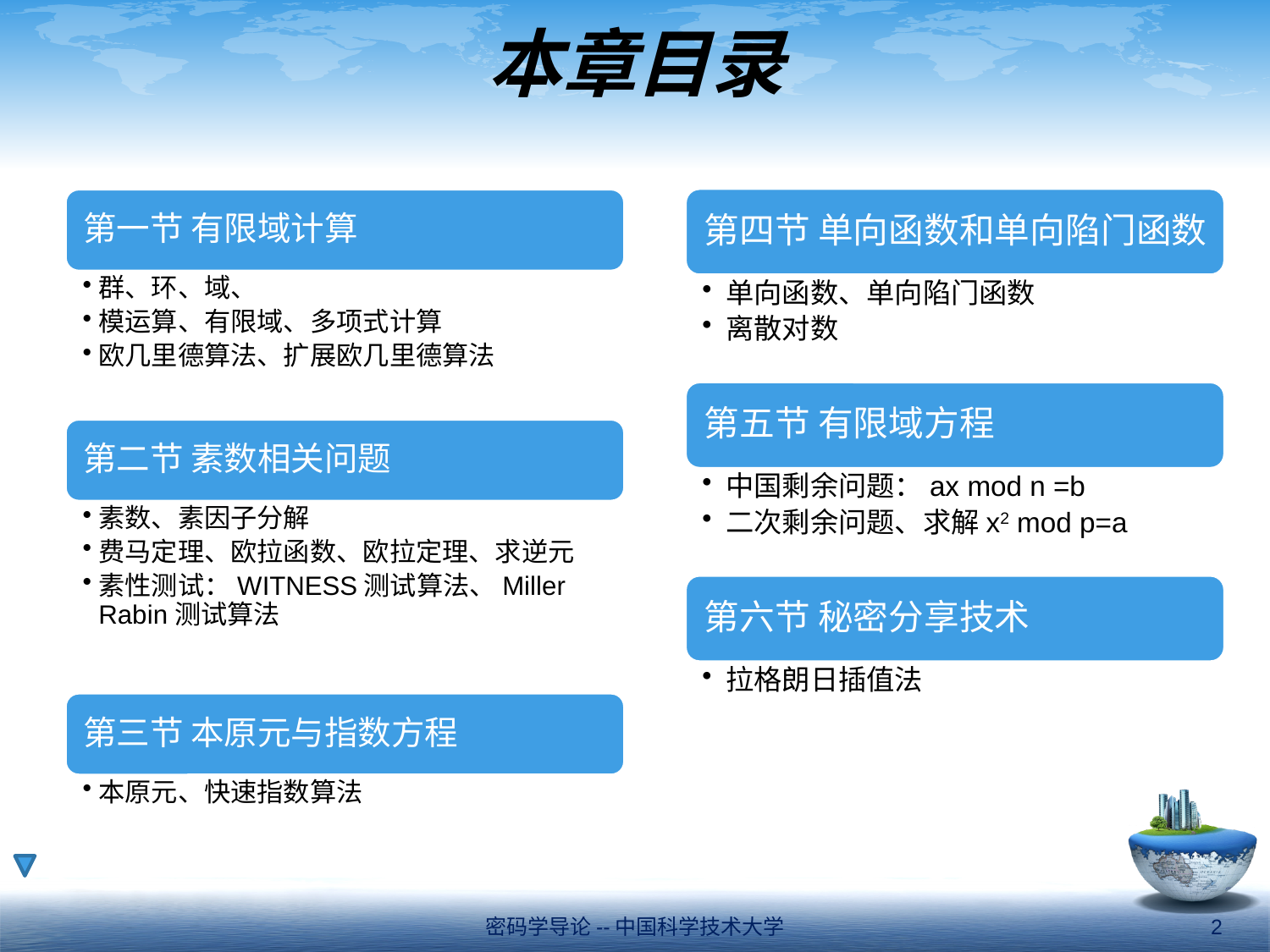

# 本章目录
第一节 有限域计算
群、环、域、
模运算、有限域、多项式计算
欧几里德算法、扩展欧几里德算法
第二节 素数相关问题
素数、素因子分解
费马定理、欧拉函数、欧拉定理、求逆元
素性测试：WITNESS测试算法、Miller Rabin测试算法
第三节 本原元与指数方程
本原元、快速指数算法
第四节 单向函数和单向陷门函数
单向函数、单向陷门函数
离散对数
第五节 有限域方程
中国剩余问题：ax mod n =b
二次剩余问题、求解x2 mod p=a
第六节 秘密分享技术
拉格朗日插值法

密码学导论--中国科学技术大学
2